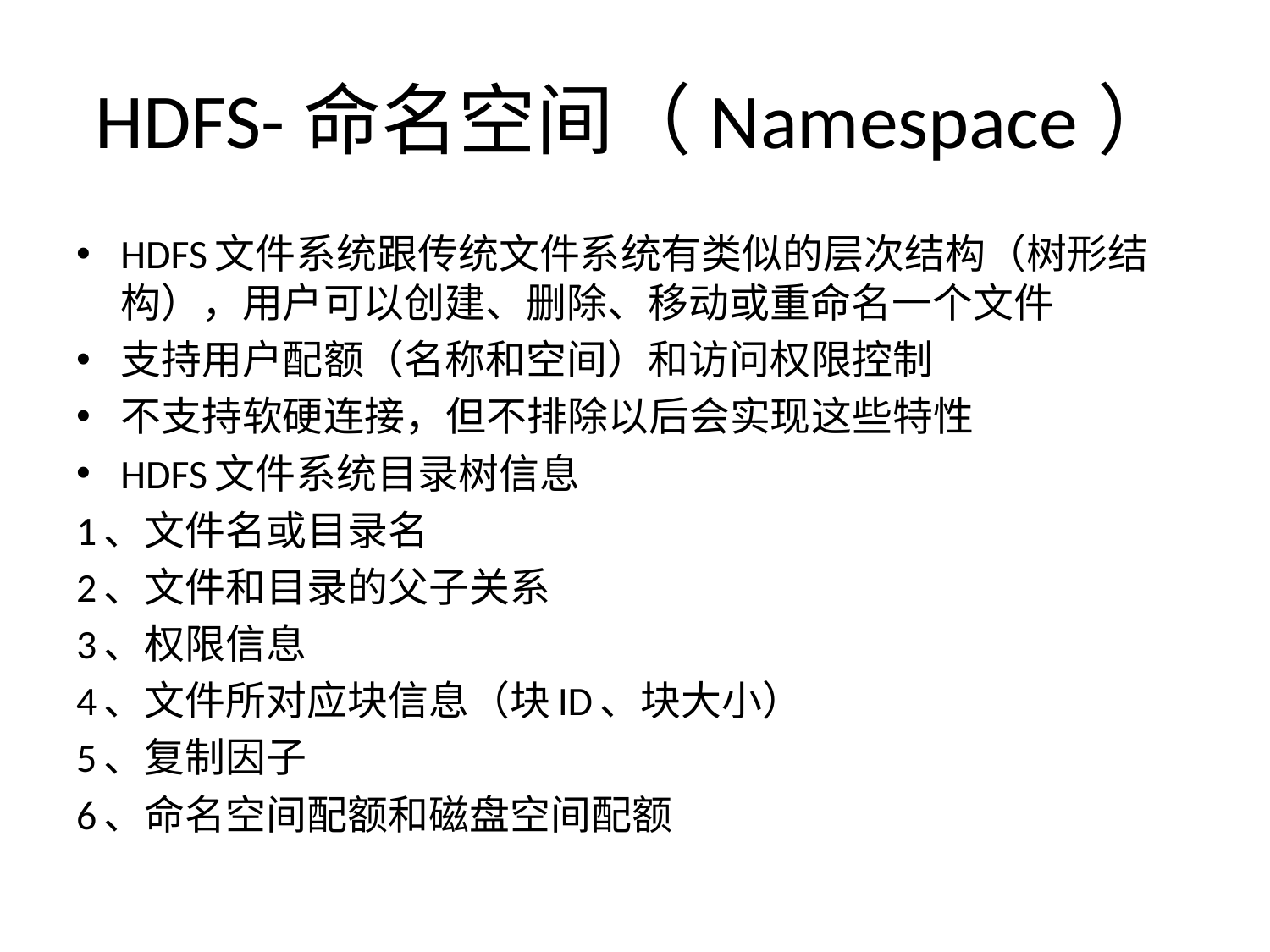

# HDFS-命名空间（Namespace）
HDFS文件系统跟传统文件系统有类似的层次结构（树形结构），用户可以创建、删除、移动或重命名一个文件
支持用户配额（名称和空间）和访问权限控制
不支持软硬连接，但不排除以后会实现这些特性
HDFS文件系统目录树信息
1、文件名或目录名
2、文件和目录的父子关系
3、权限信息
4、文件所对应块信息（块ID、块大小）
5、复制因子
6、命名空间配额和磁盘空间配额